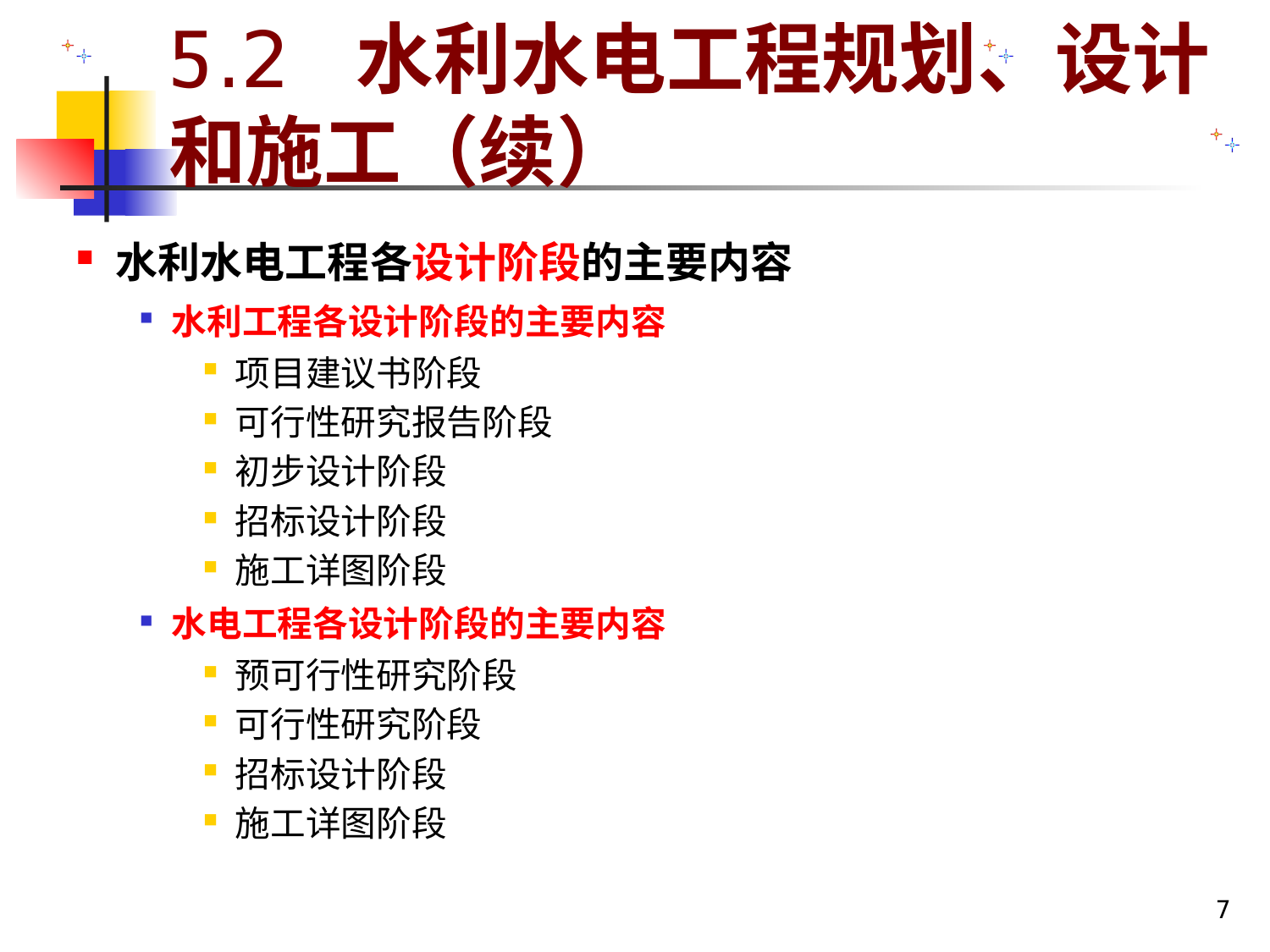

# 5.2  水利水电工程规划、设计和施工（续）
水利水电工程各设计阶段的主要内容
水利工程各设计阶段的主要内容
项目建议书阶段
可行性研究报告阶段
初步设计阶段
招标设计阶段
施工详图阶段
水电工程各设计阶段的主要内容
预可行性研究阶段
可行性研究阶段
招标设计阶段
施工详图阶段
7